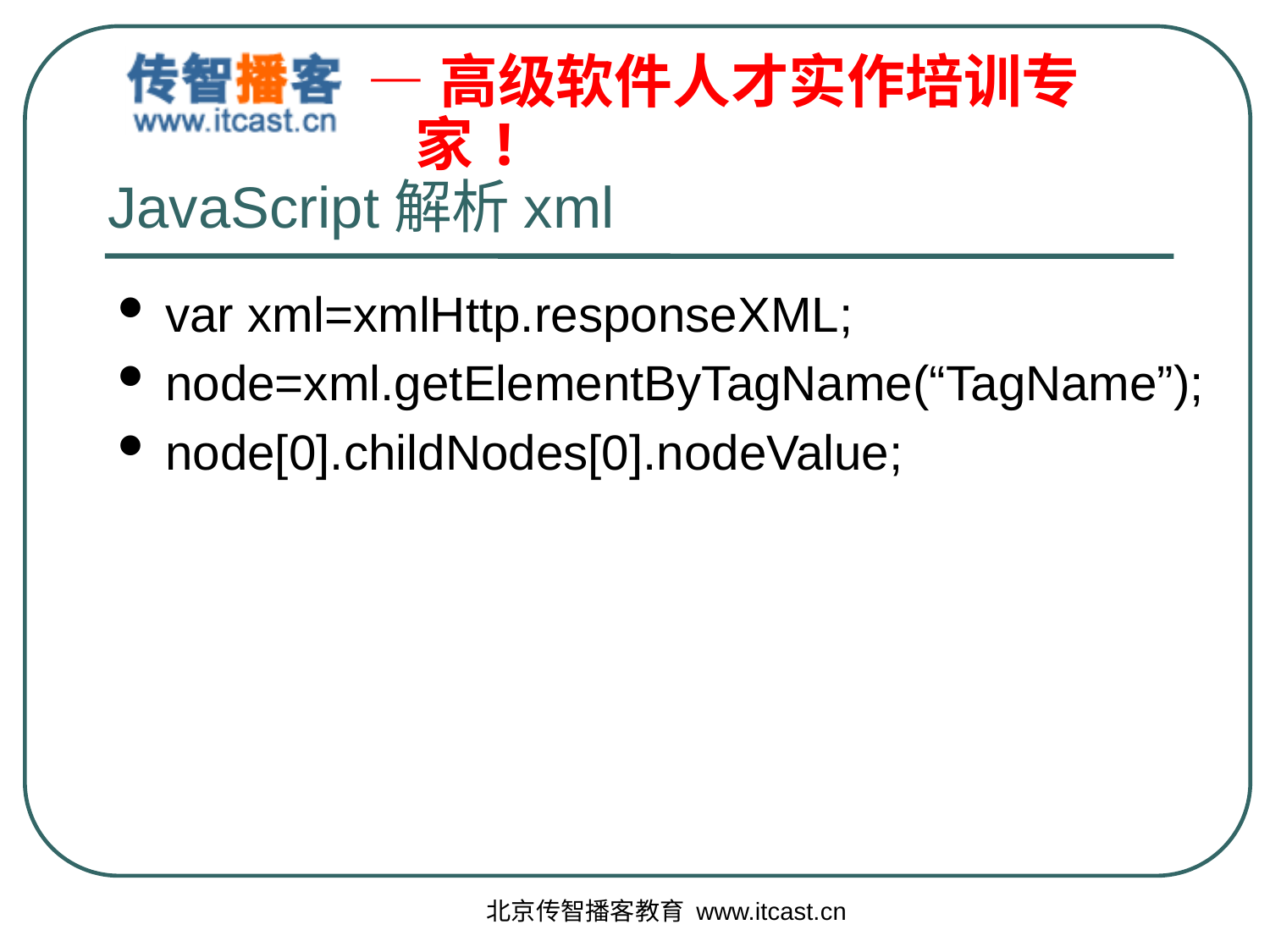

# JavaScript解析xml
var xml=xmlHttp.responseXML;
node=xml.getElementByTagName(“TagName”);
node[0].childNodes[0].nodeValue;
北京传智播客教育 www.itcast.cn